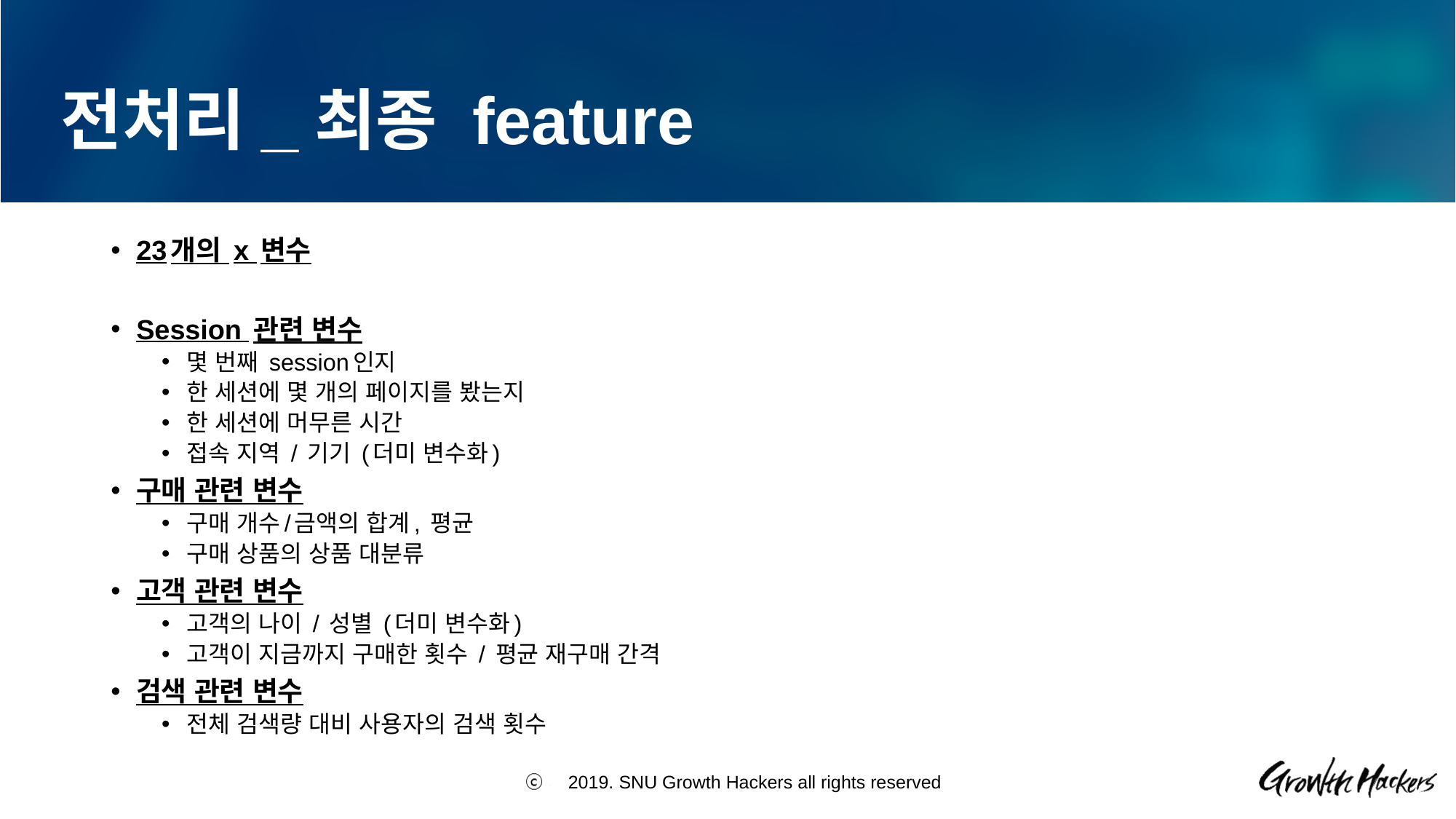

# 전처리_최종 feature
23개의 x 변수

Session 관련 변수
몇 번째 session인지
한 세션에 몇 개의 페이지를 봤는지
한 세션에 머무른 시간
접속 지역 / 기기 (더미 변수화)
구매 관련 변수
구매 개수/금액의 합계, 평균
구매 상품의 상품 대분류
고객 관련 변수
고객의 나이 / 성별 (더미 변수화)
고객이 지금까지 구매한 횟수 / 평균 재구매 간격
검색 관련 변수
전체 검색량 대비 사용자의 검색 횟수